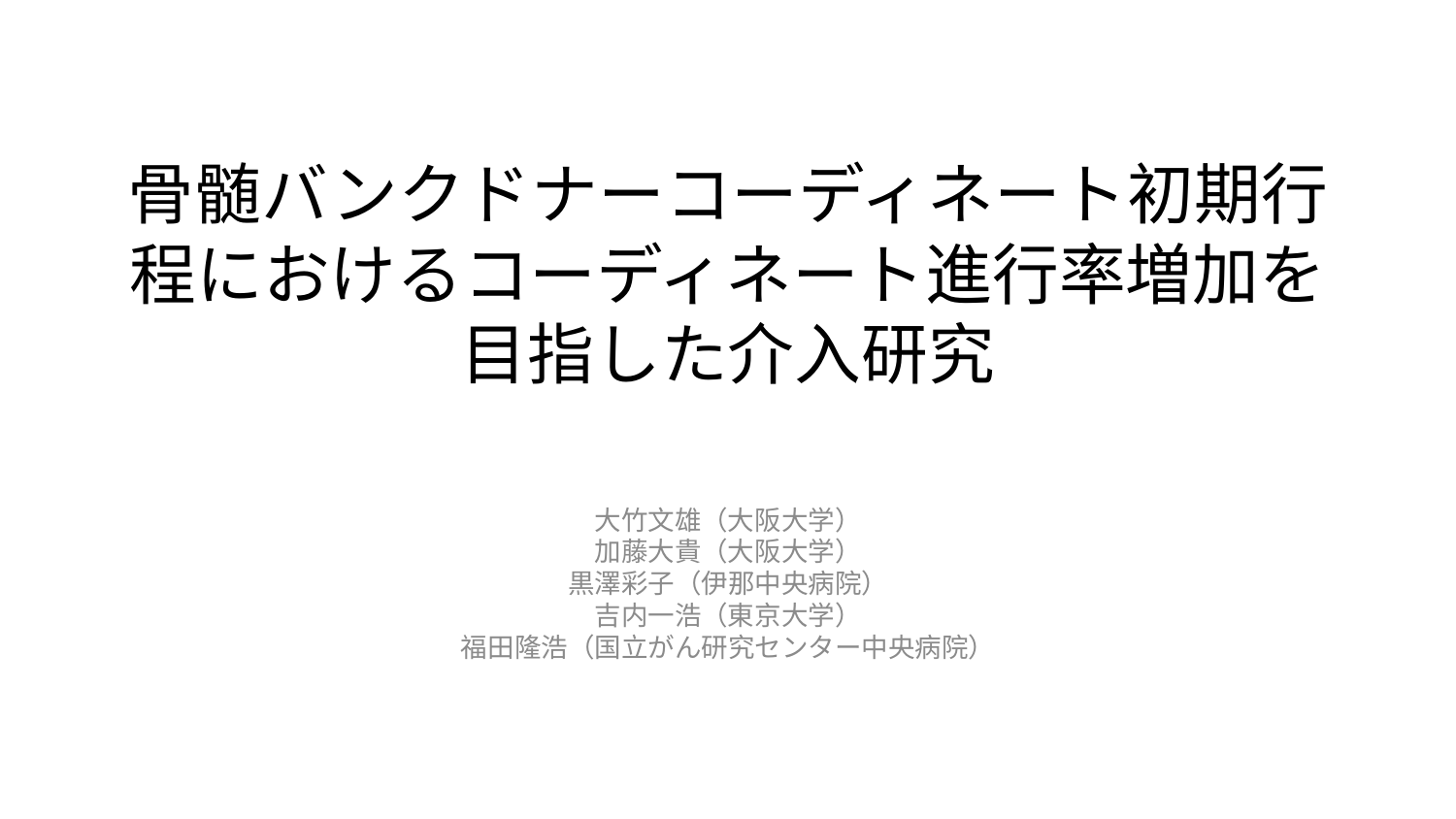

# 骨髄バンクドナーコーディネート初期行程におけるコーディネート進行率増加を目指した介入研究
大竹文雄（大阪大学）
加藤大貴（大阪大学）
黒澤彩子（伊那中央病院）
吉内一浩（東京大学）
福田隆浩（国立がん研究センター中央病院）